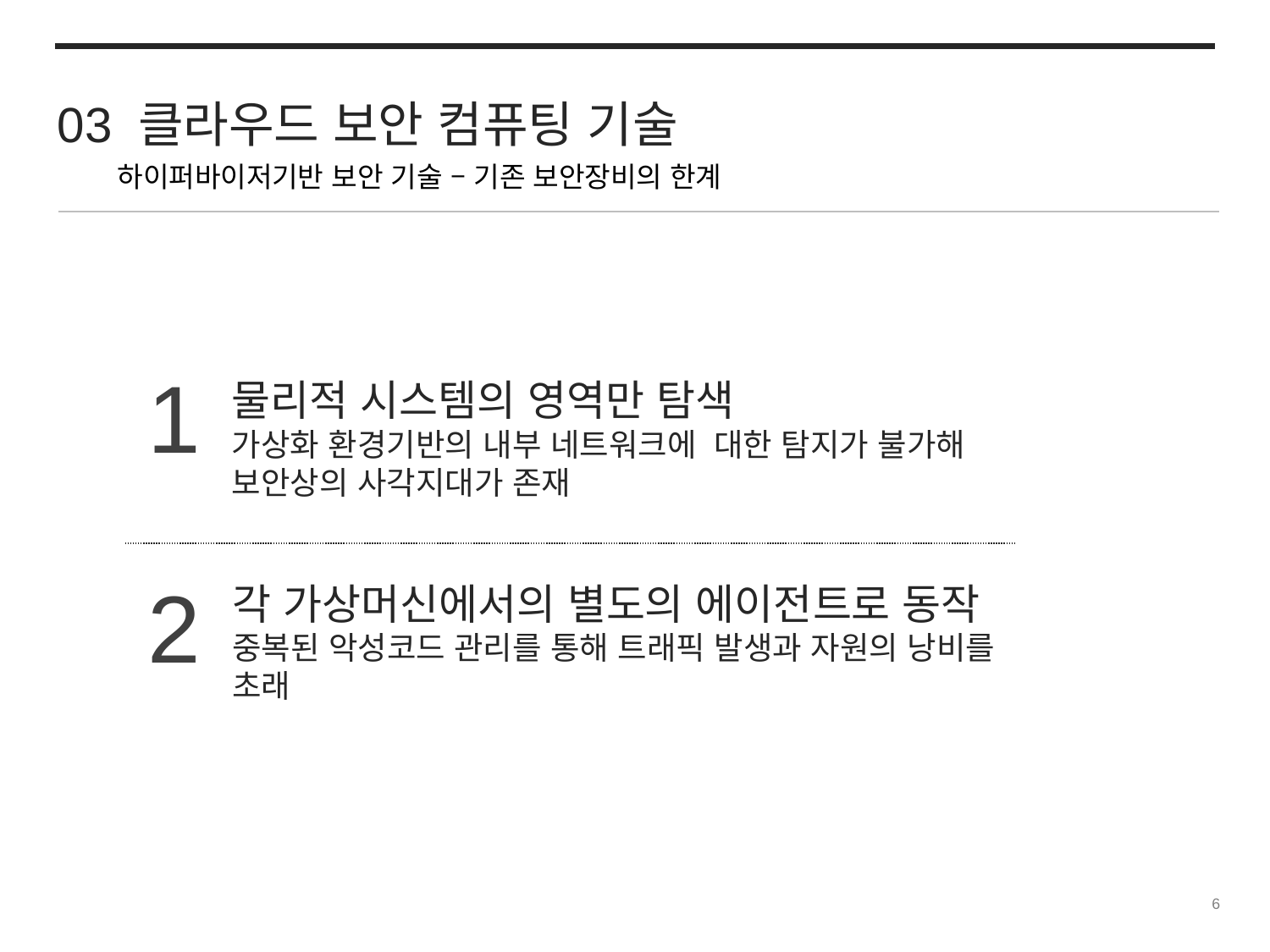

03 클라우드 보안 컴퓨팅 기술
하이퍼바이저기반 보안 기술 – 기존 보안장비의 한계
1
물리적 시스템의 영역만 탐색
가상화 환경기반의 내부 네트워크에  대한 탐지가 불가해 보안상의 사각지대가 존재
2
각 가상머신에서의 별도의 에이전트로 동작
중복된 악성코드 관리를 통해 트래픽 발생과 자원의 낭비를 초래